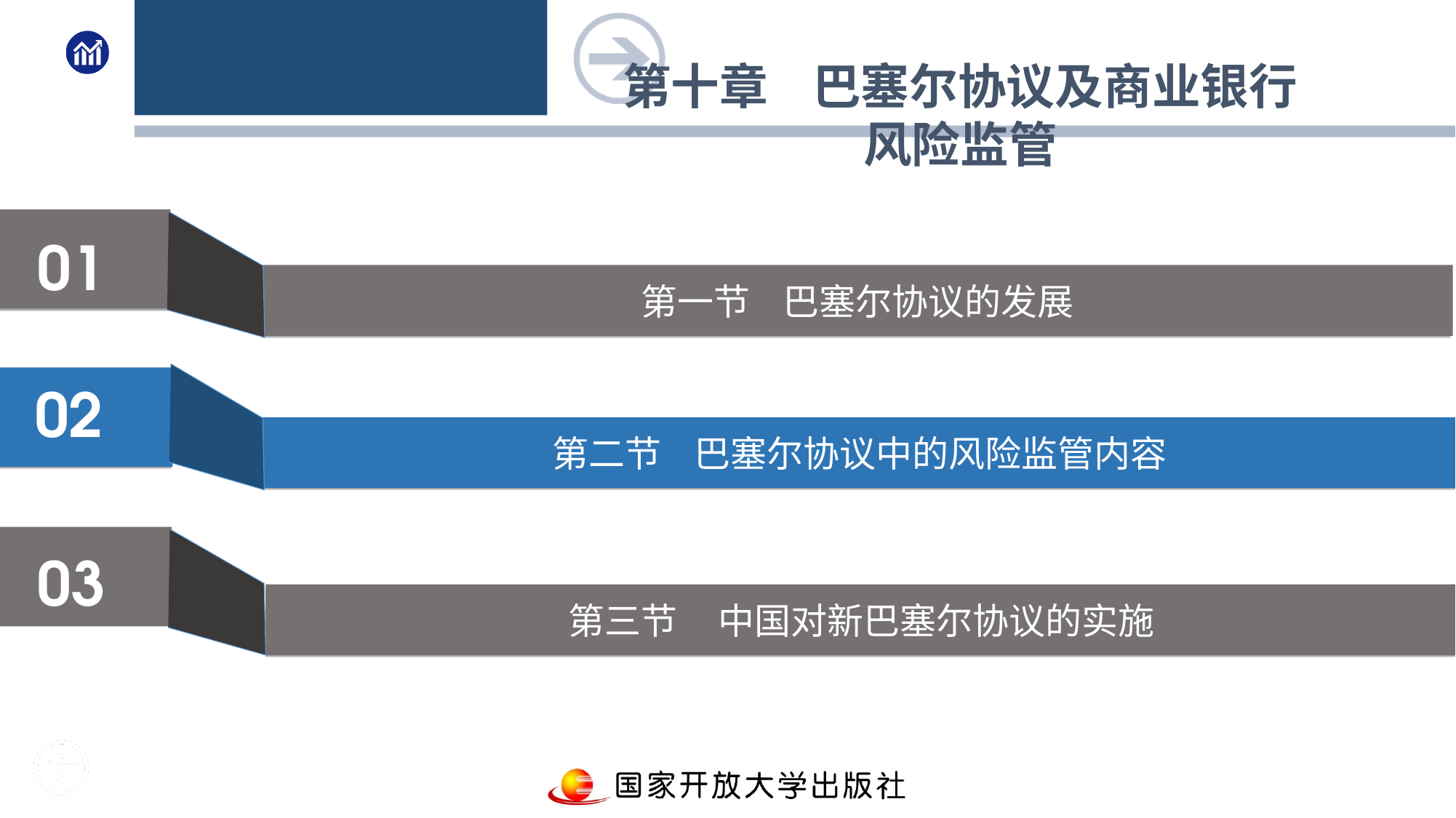

第十章    巴塞尔协议及商业银行
风险监管

01

第一节    巴塞尔协议的发展

02
第二节    巴塞尔协议中的风险监管内容

03
第三节     中国对新巴塞尔协议的实施